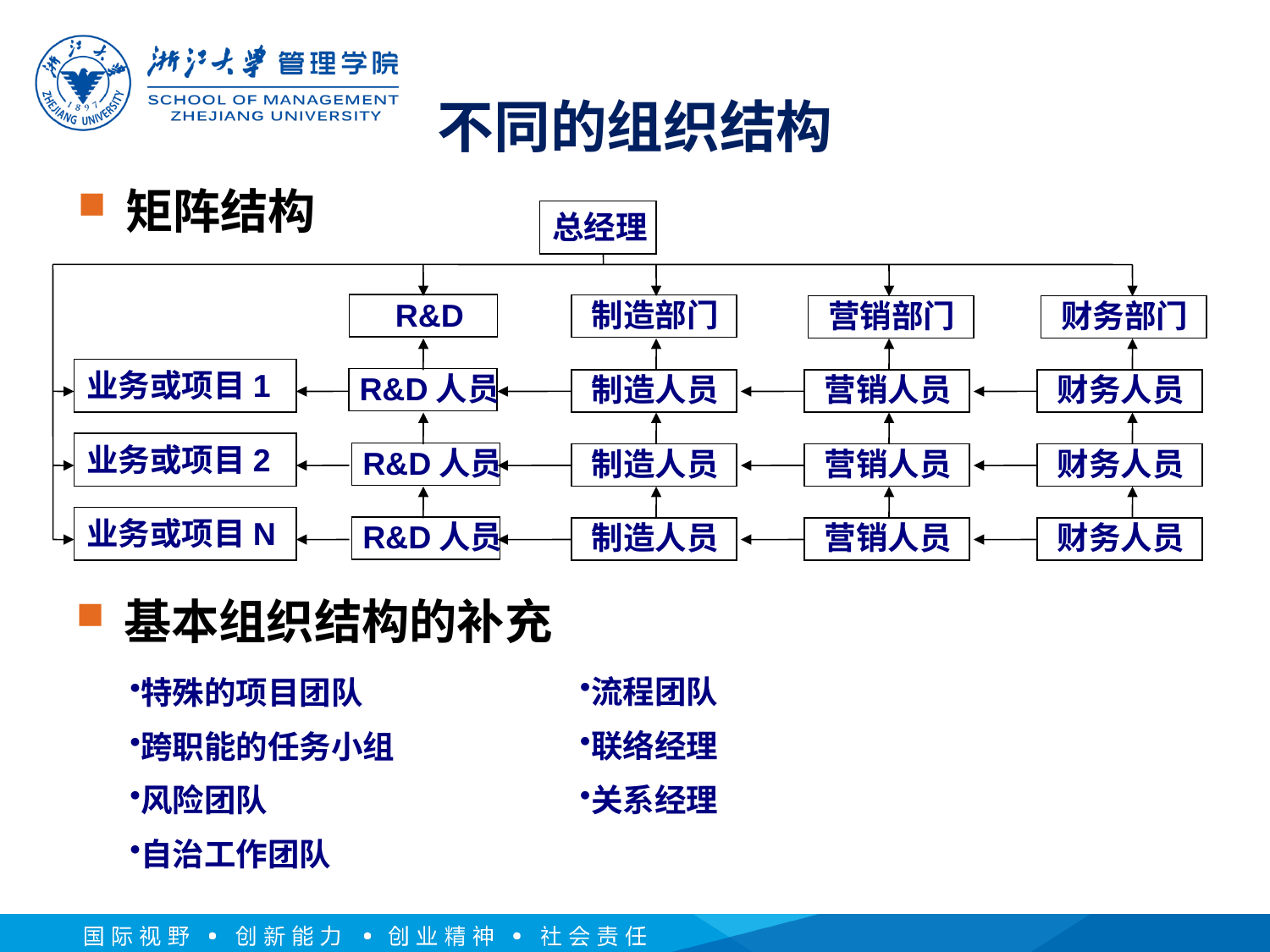

# 不同的组织结构
矩阵结构

总经理

R&D
制造部门
营销部门
财务部门

业务或项目1

R&D人员
制造人员
营销人员
财务人员

业务或项目2

R&D人员
制造人员
营销人员
财务人员

业务或项目N

R&D人员
制造人员
营销人员
财务人员

基本组织结构的补充
流程团队
联络经理
关系经理
特殊的项目团队
跨职能的任务小组
风险团队
自治工作团队